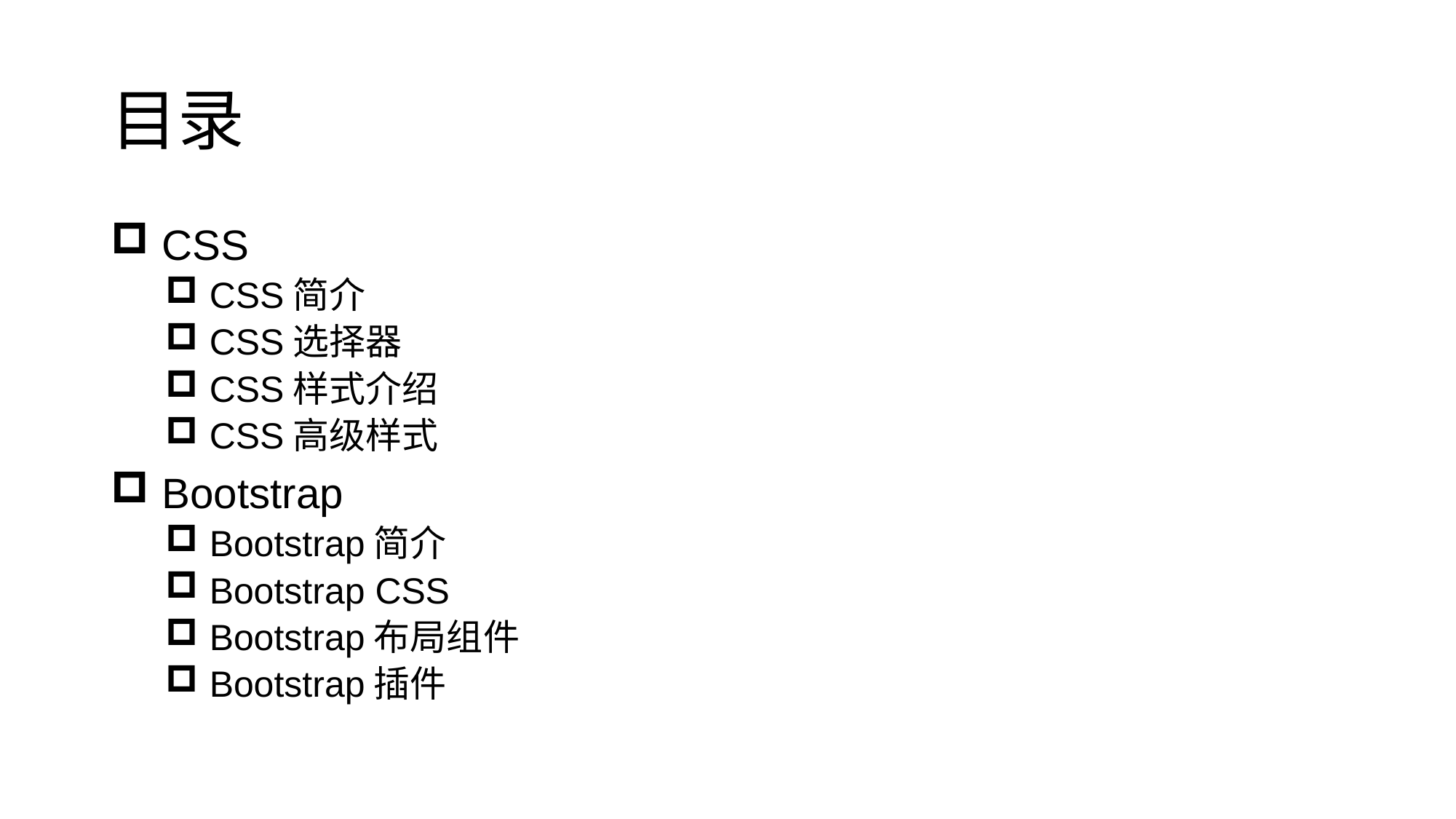

# 目录
 CSS
 CSS简介
 CSS选择器
 CSS样式介绍
 CSS高级样式
 Bootstrap
 Bootstrap简介
 Bootstrap CSS
 Bootstrap布局组件
 Bootstrap插件